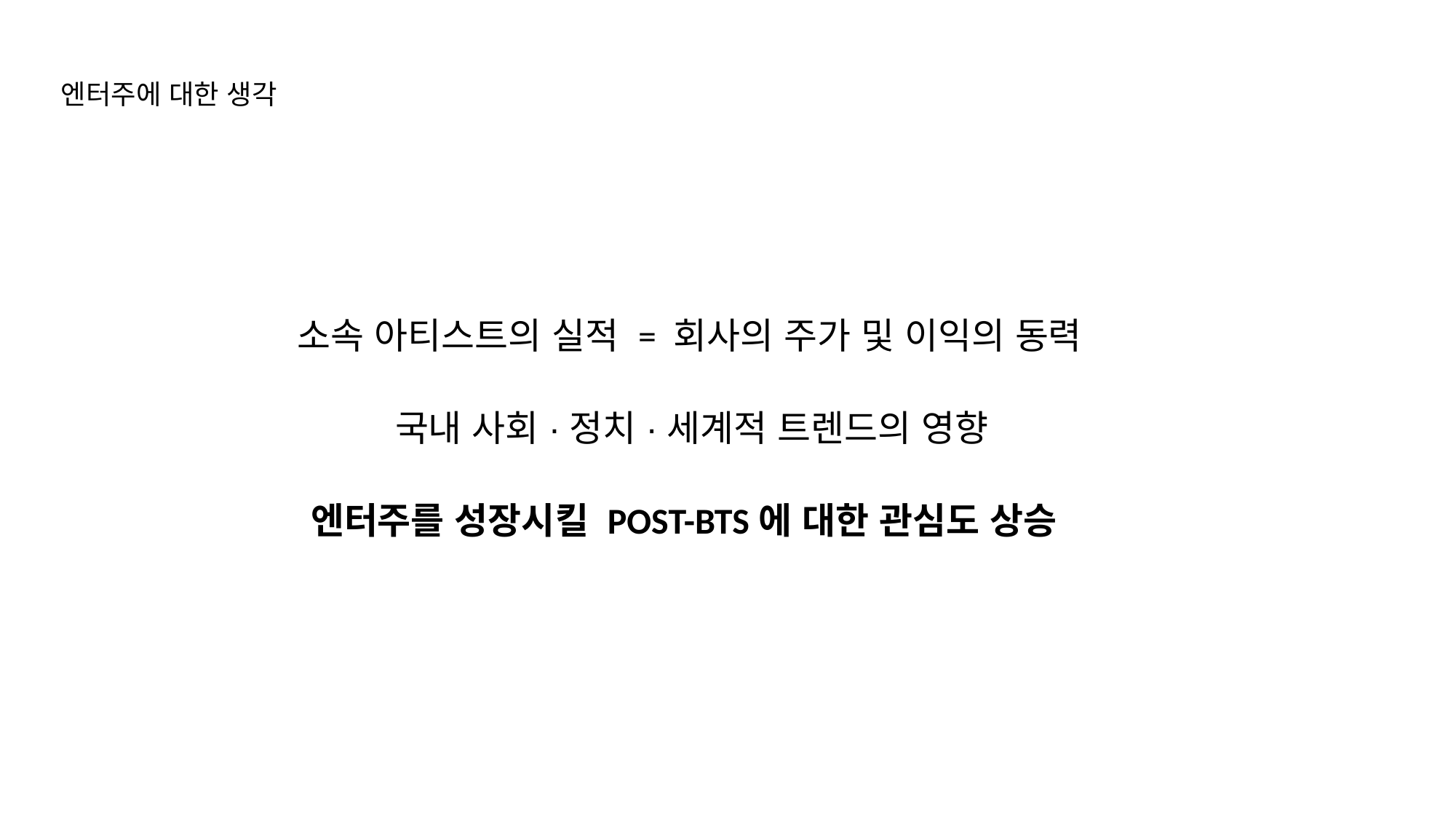

엔터주에 대한 생각
소속 아티스트의 실적 = 회사의 주가 및 이익의 동력
국내 사회 ∙ 정치 ∙ 세계적 트렌드의 영향
엔터주를 성장시킬 POST-BTS에 대한 관심도 상승